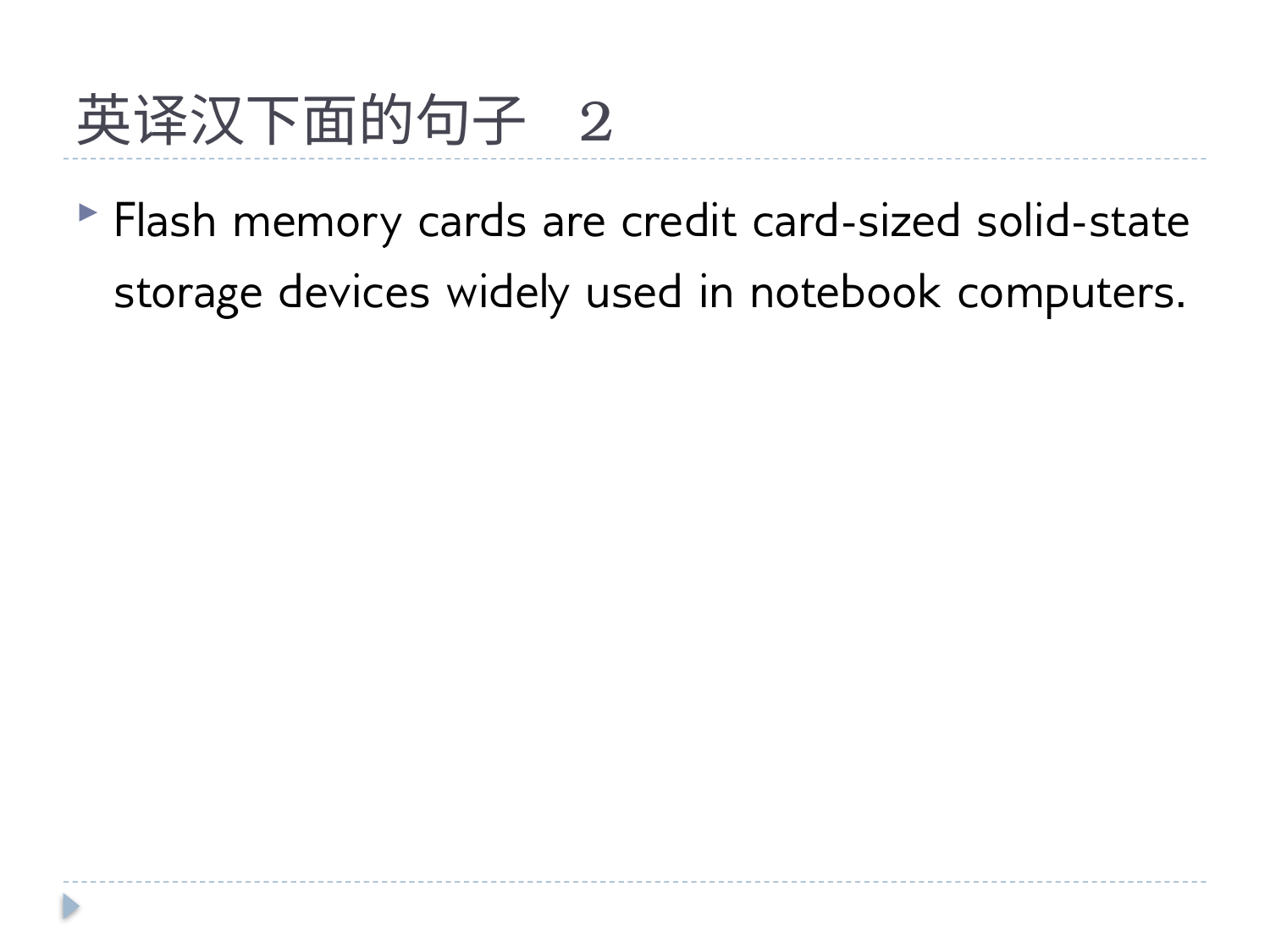

# 英译汉下面的句子   2
Flash memory cards are credit card-sized solid-state storage devices widely used in notebook computers.